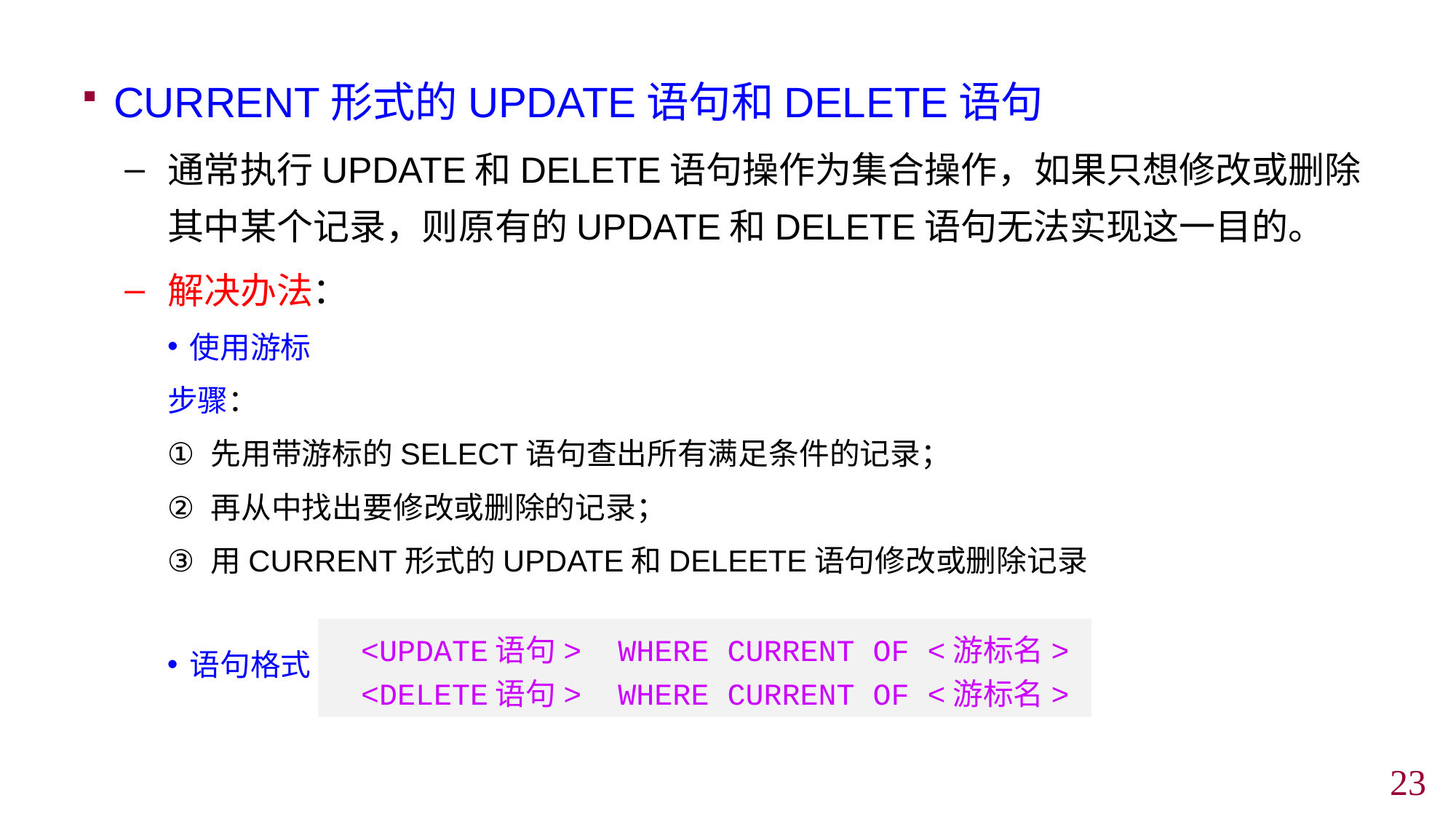

CURRENT形式的UPDATE语句和DELETE语句
通常执行UPDATE和DELETE语句操作为集合操作，如果只想修改或删除其中某个记录，则原有的UPDATE和DELETE语句无法实现这一目的。
解决办法：
使用游标
步骤：
先用带游标的SELECT语句查出所有满足条件的记录；
再从中找出要修改或删除的记录；
用CURRENT形式的UPDATE和DELEETE语句修改或删除记录

语句格式
<UPDATE语句>  WHERE CURRENT OF <游标名>
<DELETE语句>  WHERE CURRENT OF <游标名>
23